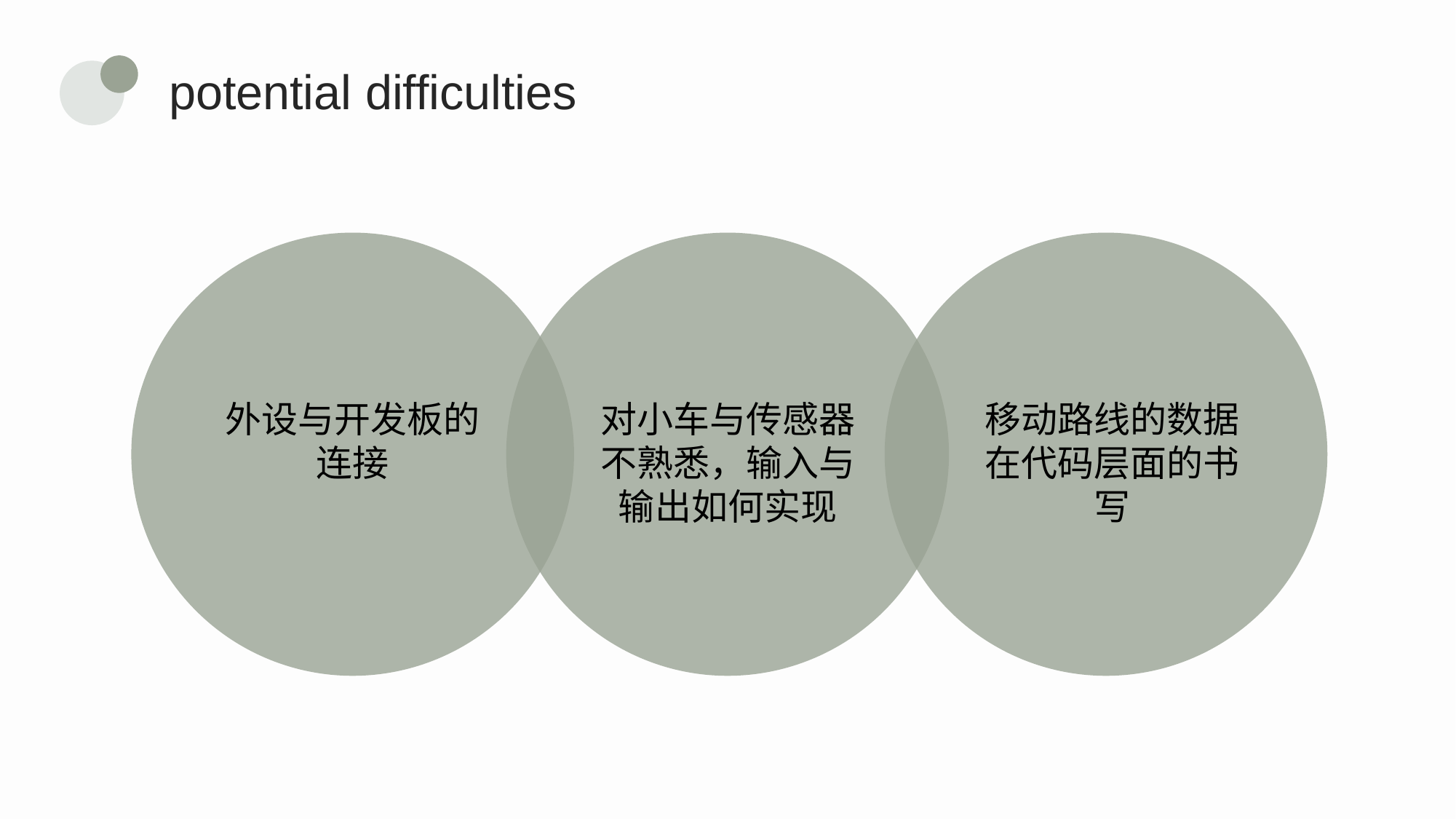

potential difficulties

外设与开发板的连接

对小车与传感器不熟悉，输入与输出如何实现

移动路线的数据在代码层面的书写